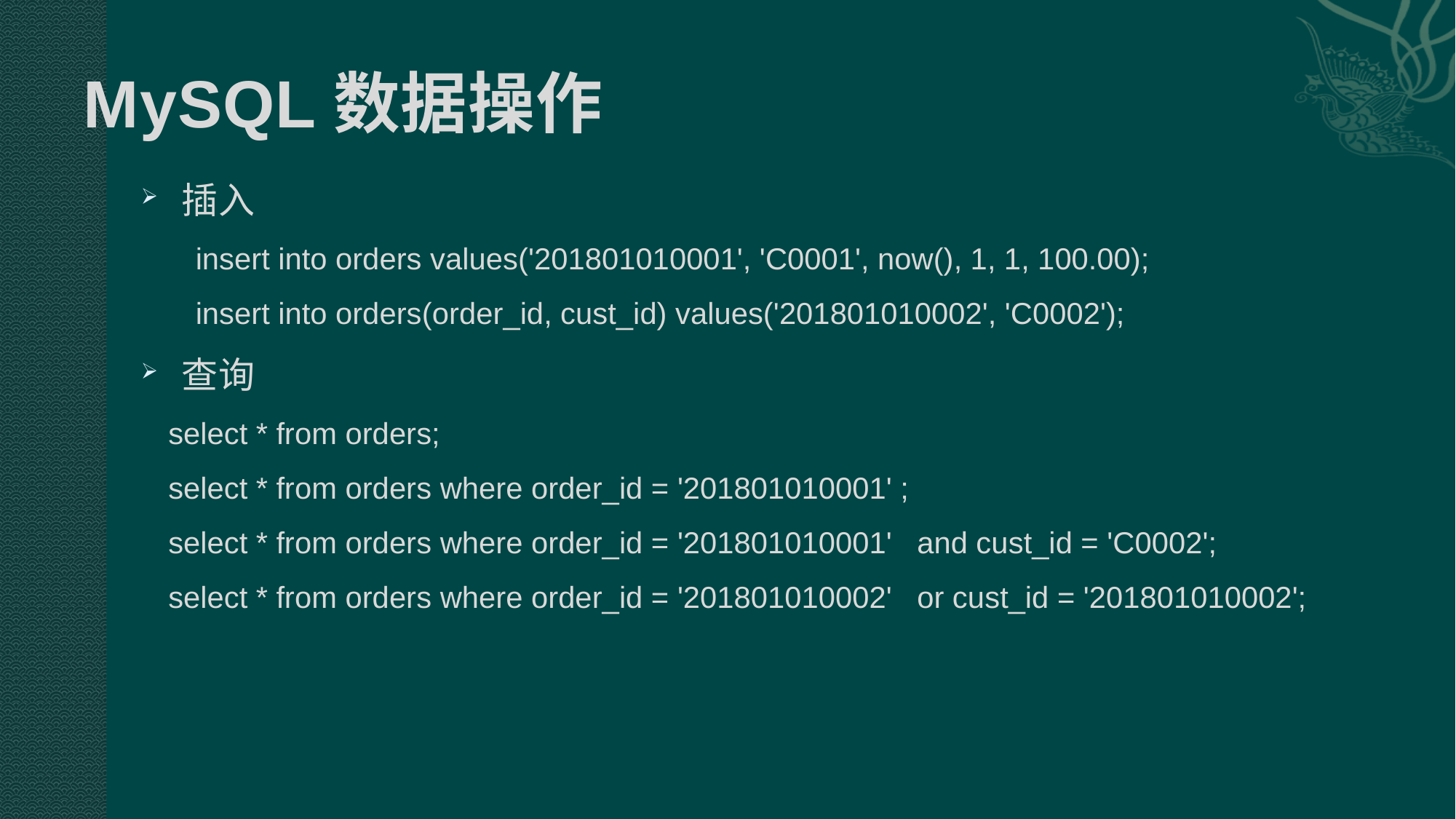

# MySQL数据操作
插入
insert into orders values('201801010001', 'C0001', now(), 1, 1, 100.00);
insert into orders(order_id, cust_id) values('201801010002', 'C0002');
查询
select * from orders;
select * from orders where order_id = '201801010001' ;
select * from orders where order_id = '201801010001'   and cust_id = 'C0002';
select * from orders where order_id = '201801010002'   or cust_id = '201801010002';